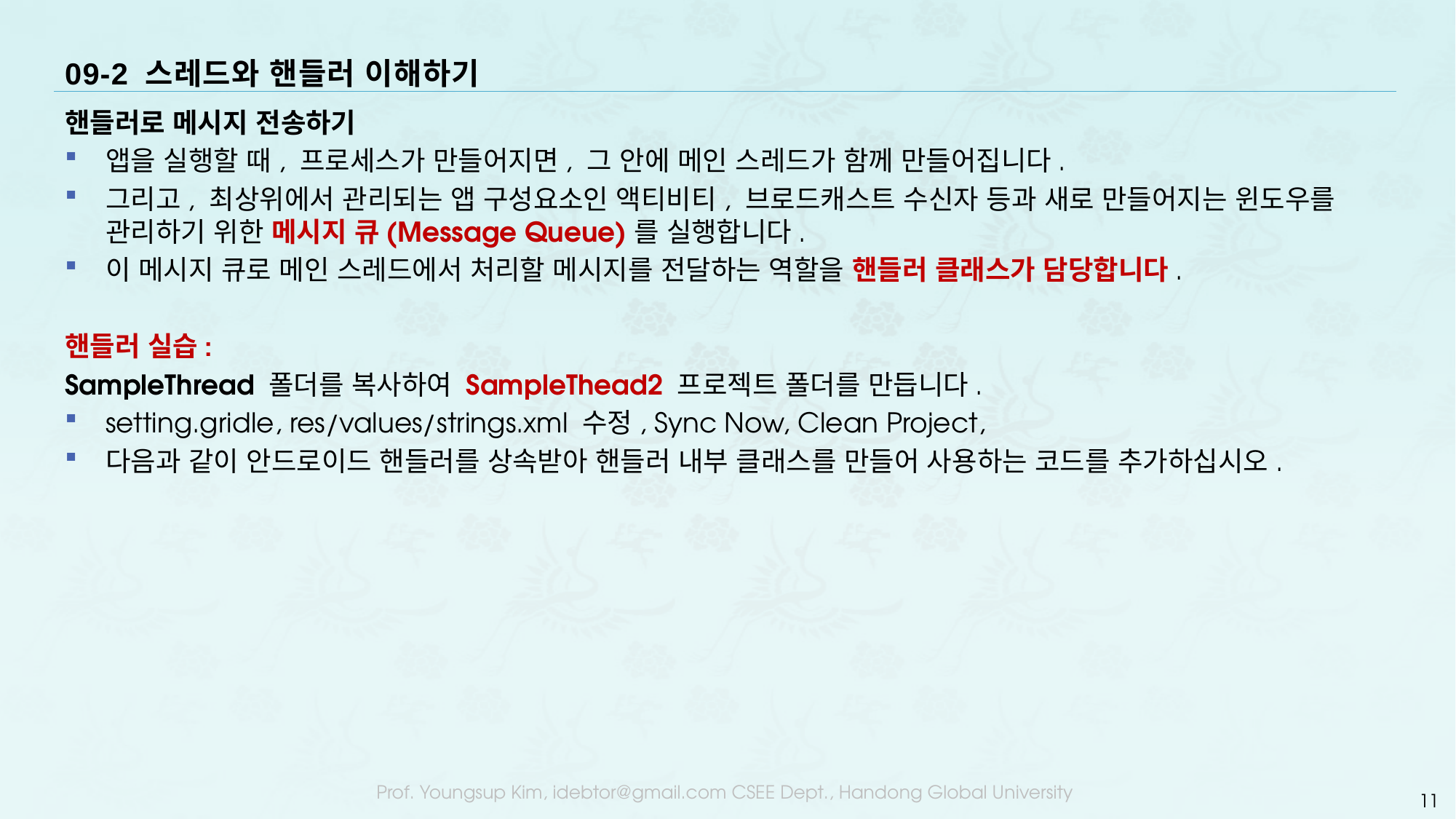

# 09-2 스레드와 핸들러 이해하기
핸들러로 메시지 전송하기
앱을 실행할 때, 프로세스가 만들어지면, 그 안에 메인 스레드가 함께 만들어집니다.
그리고, 최상위에서 관리되는 앱 구성요소인 액티비티, 브로드캐스트 수신자 등과 새로 만들어지는 윈도우를 관리하기 위한 메시지 큐(Message Queue)를 실행합니다.
이 메시지 큐로 메인 스레드에서 처리할 메시지를 전달하는 역할을 핸들러 클래스가 담당합니다.

핸들러 실습:
SampleThread 폴더를 복사하여 SampleThead2 프로젝트 폴더를 만듭니다.
setting.gridle, res/values/strings.xml 수정, Sync Now, Clean Project,
다음과 같이 안드로이드 핸들러를 상속받아 핸들러 내부 클래스를 만들어 사용하는 코드를 추가하십시오.

11